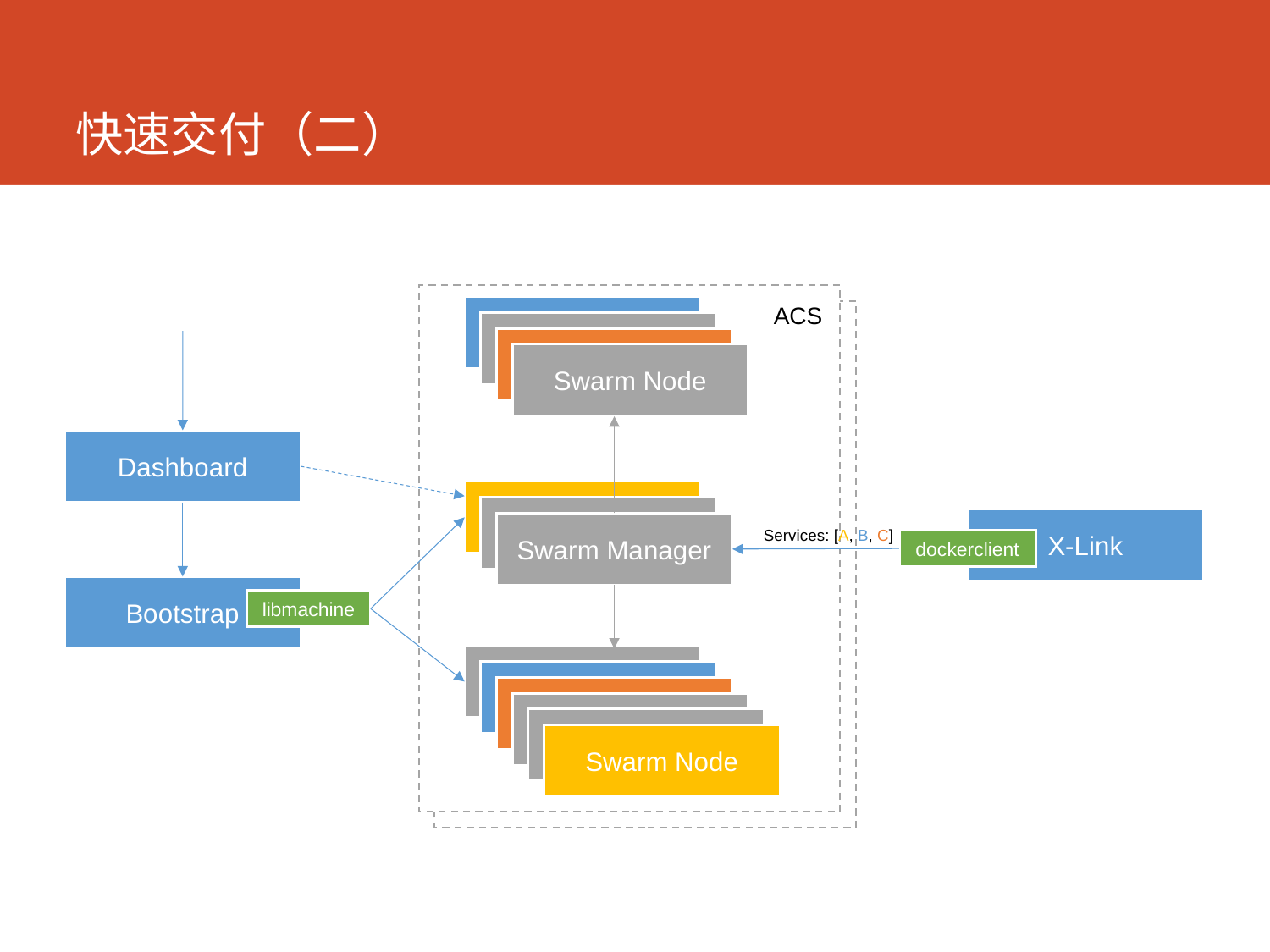

快速交付（二）
# 快速交付（二）

ACS

Swarm Node
Dashboard

X-Link
Swarm Manager
Services: [A, B, C]
dockerclient
Bootstrap
libmachine

Swarm Node